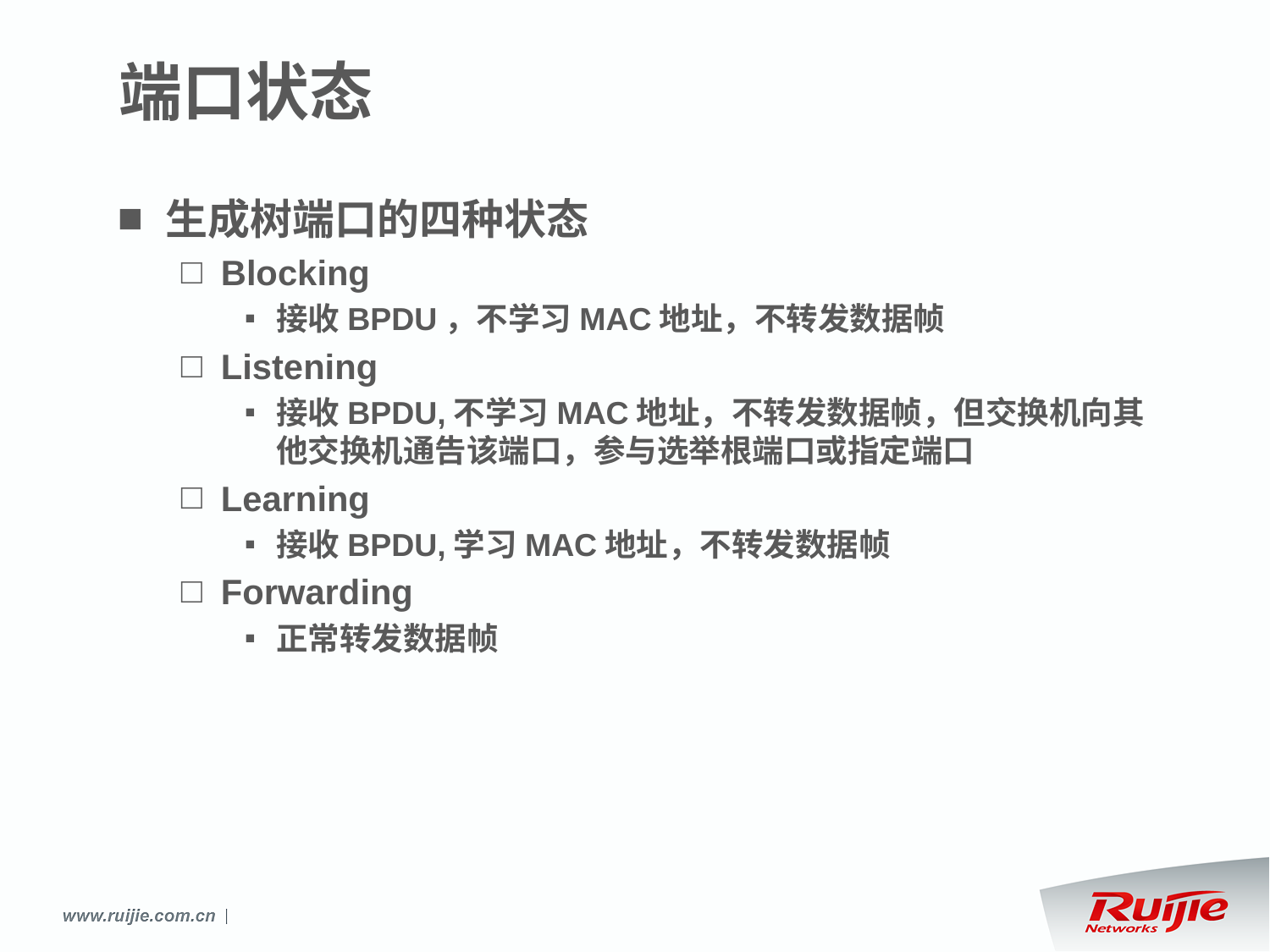

# 端口状态
生成树端口的四种状态
Blocking
接收BPDU，不学习MAC地址，不转发数据帧
Listening
接收BPDU,不学习MAC地址，不转发数据帧，但交换机向其他交换机通告该端口，参与选举根端口或指定端口
Learning
接收BPDU,学习MAC地址，不转发数据帧
Forwarding
正常转发数据帧